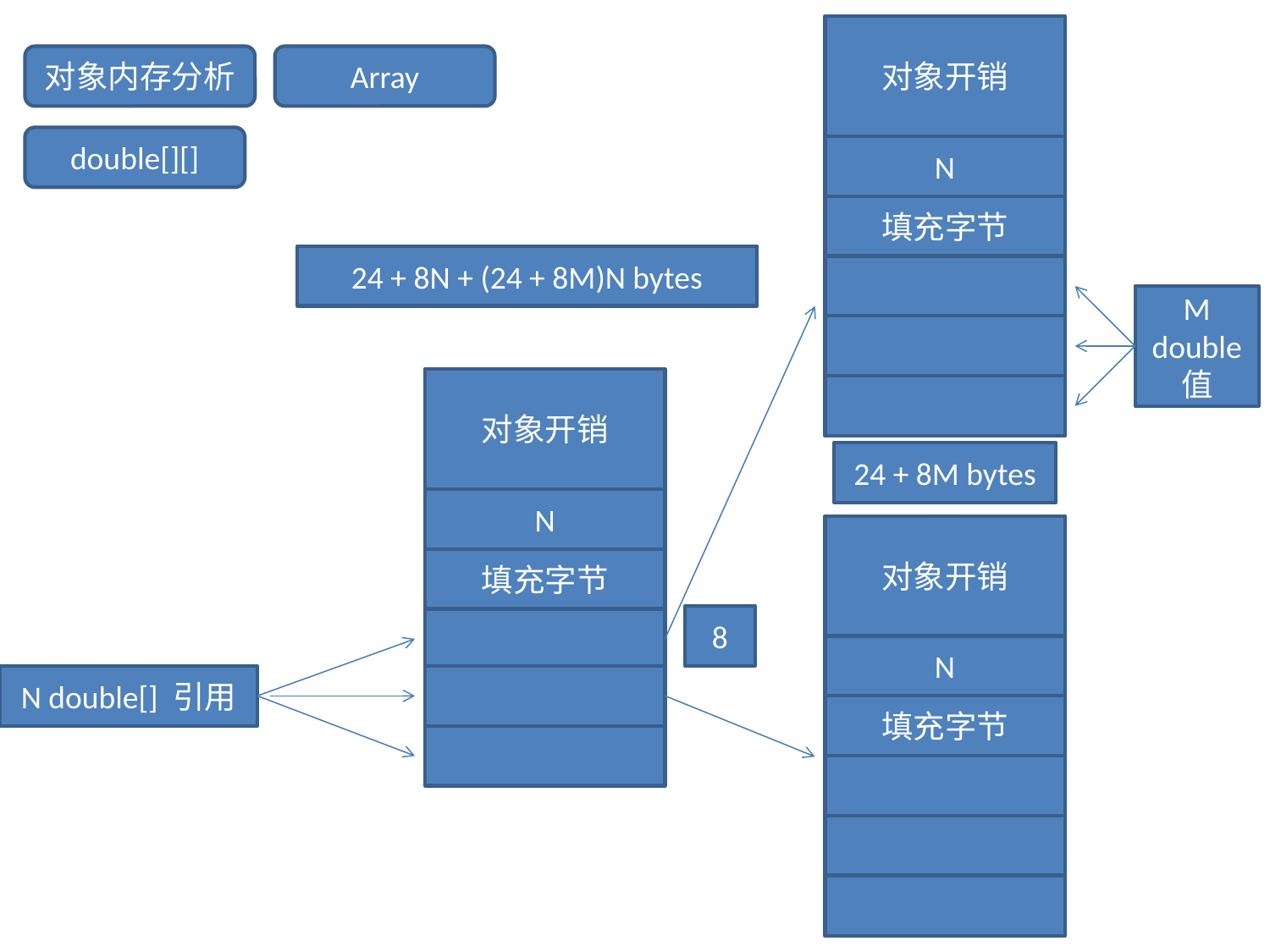

对象开销
对象内存分析
Array
double[][]
N
填充字节
24 + 8N + (24 + 8M)N bytes

M double 值

对象开销

24 + 8M bytes
N
对象开销
填充字节
8

N
N double[] 引用

填充字节